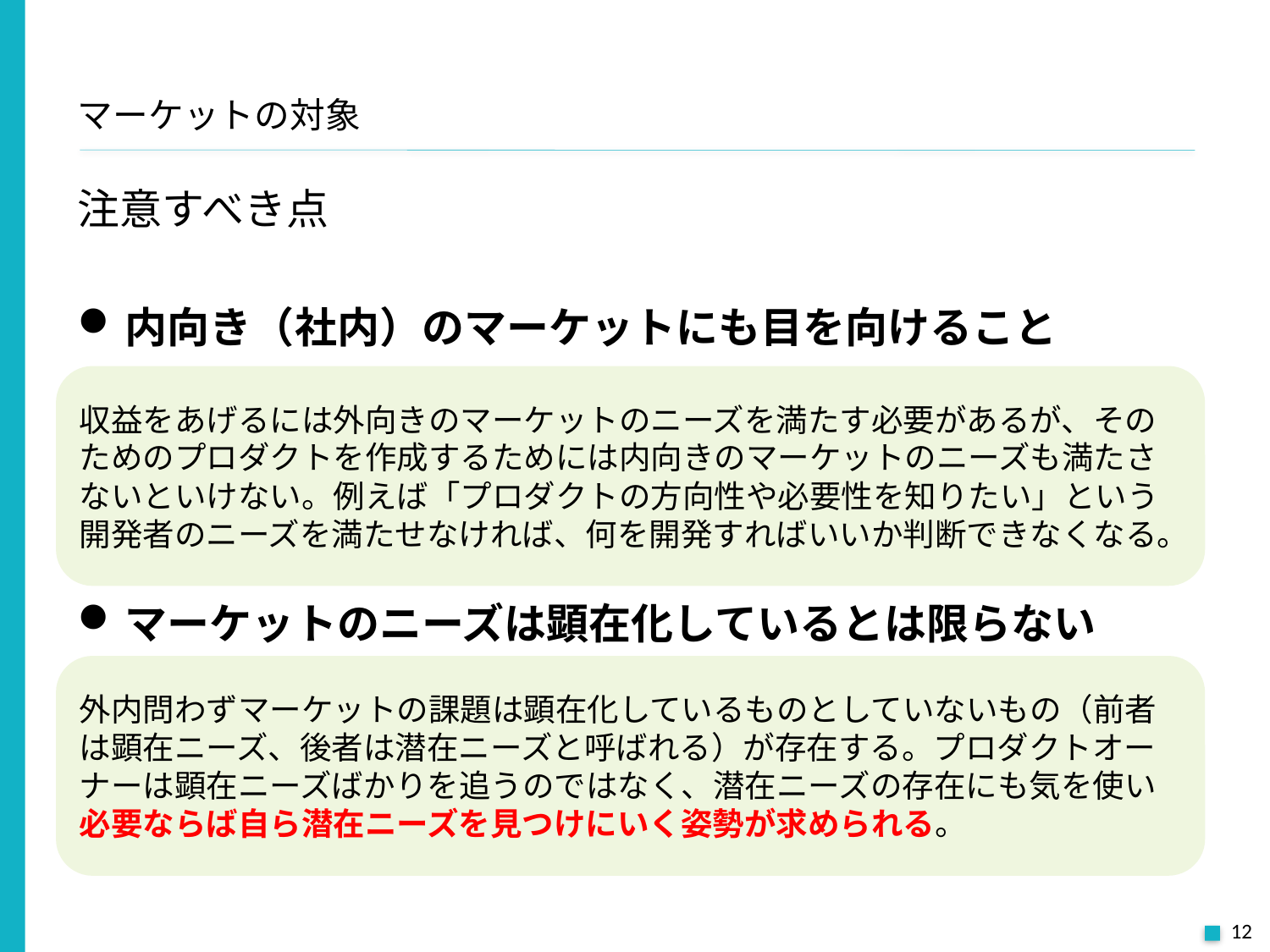

# マーケットの対象
注意すべき点

内向き（社内）のマーケットにも目を向けること

マーケットのニーズは顕在化しているとは限らない
収益をあげるには外向きのマーケットのニーズを満たす必要があるが、そのためのプロダクトを作成するためには内向きのマーケットのニーズも満たさないといけない。例えば「プロダクトの方向性や必要性を知りたい」という開発者のニーズを満たせなければ、何を開発すればいいか判断できなくなる。
外内問わずマーケットの課題は顕在化しているものとしていないもの（前者は顕在ニーズ、後者は潜在ニーズと呼ばれる）が存在する。プロダクトオーナーは顕在ニーズばかりを追うのではなく、潜在ニーズの存在にも気を使い必要ならば自ら潜在ニーズを見つけにいく姿勢が求められる。
12